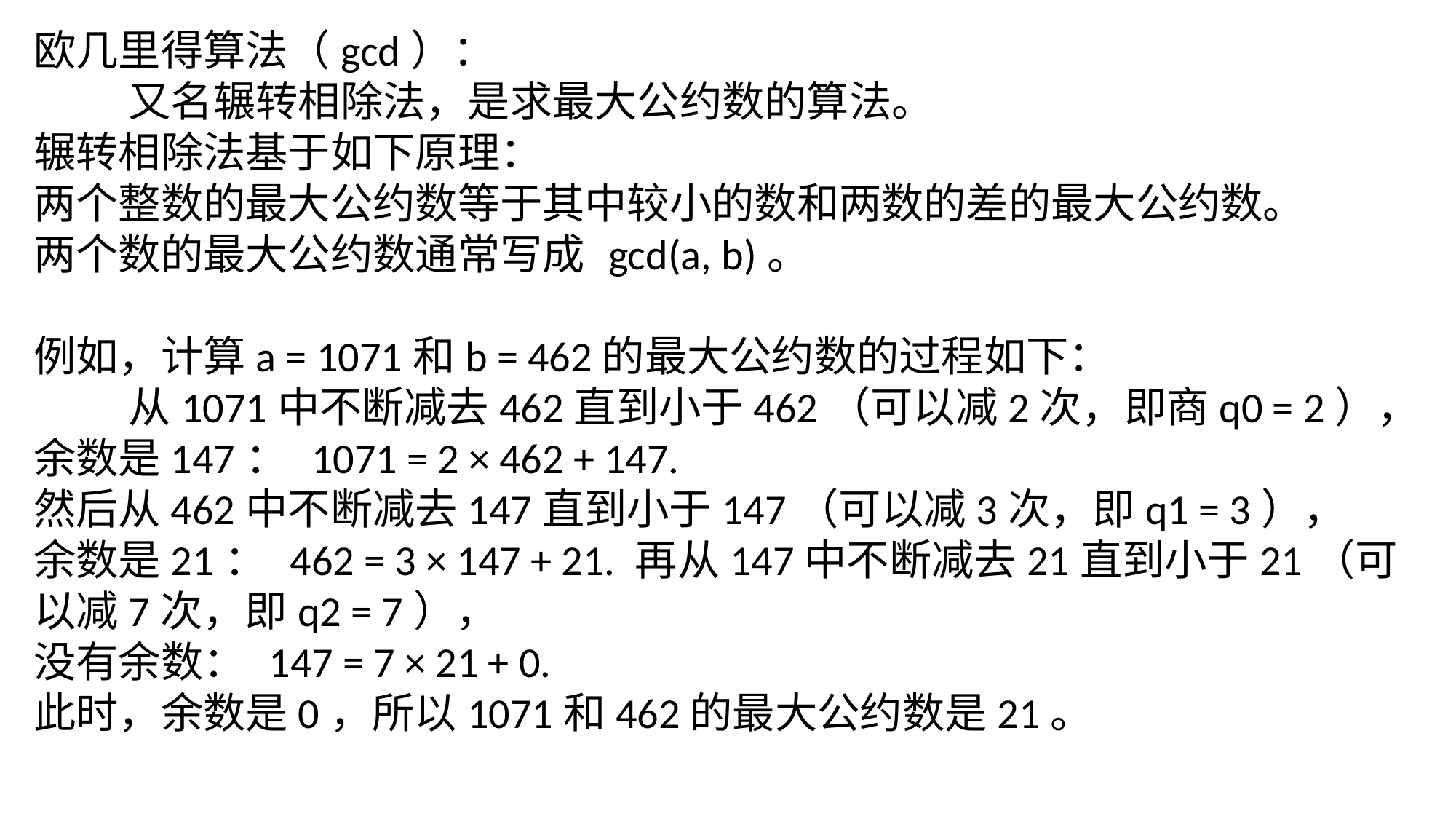

欧几里得算法（gcd）：
  又名辗转相除法，是求最大公约数的算法。
辗转相除法基于如下原理：
两个整数的最大公约数等于其中较小的数和两数的差的最大公约数。
两个数的最大公约数通常写成 gcd(a, b)。

例如，计算a = 1071和b = 462的最大公约数的过程如下：
  从1071中不断减去462直到小于462（可以减2次，即商q0 = 2），
余数是147： 1071 = 2 × 462 + 147.
然后从462中不断减去147直到小于147（可以减3次，即q1 = 3），
余数是21： 462 = 3 × 147 + 21. 再从147中不断减去21直到小于21（可以减7次，即q2 = 7），
没有余数： 147 = 7 × 21 + 0.
此时，余数是0，所以1071和462的最大公约数是21。